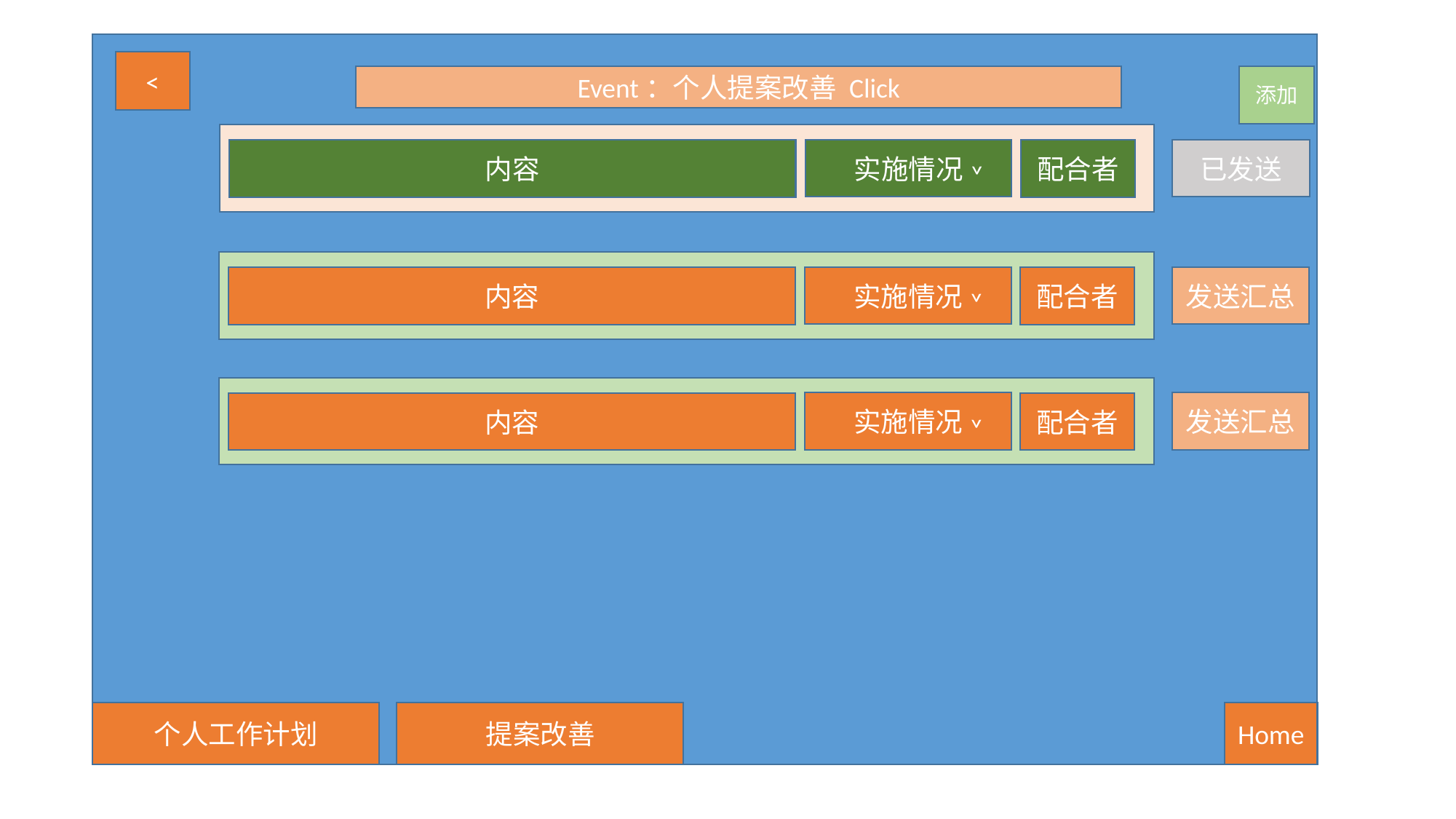

<
Event：个人提案改善 Click
添加

内容
配合者
已发送
实施情况
˅

内容
配合者
发送汇总
实施情况
˅

内容
配合者
发送汇总
实施情况
˅
个人工作计划
提案改善
Home